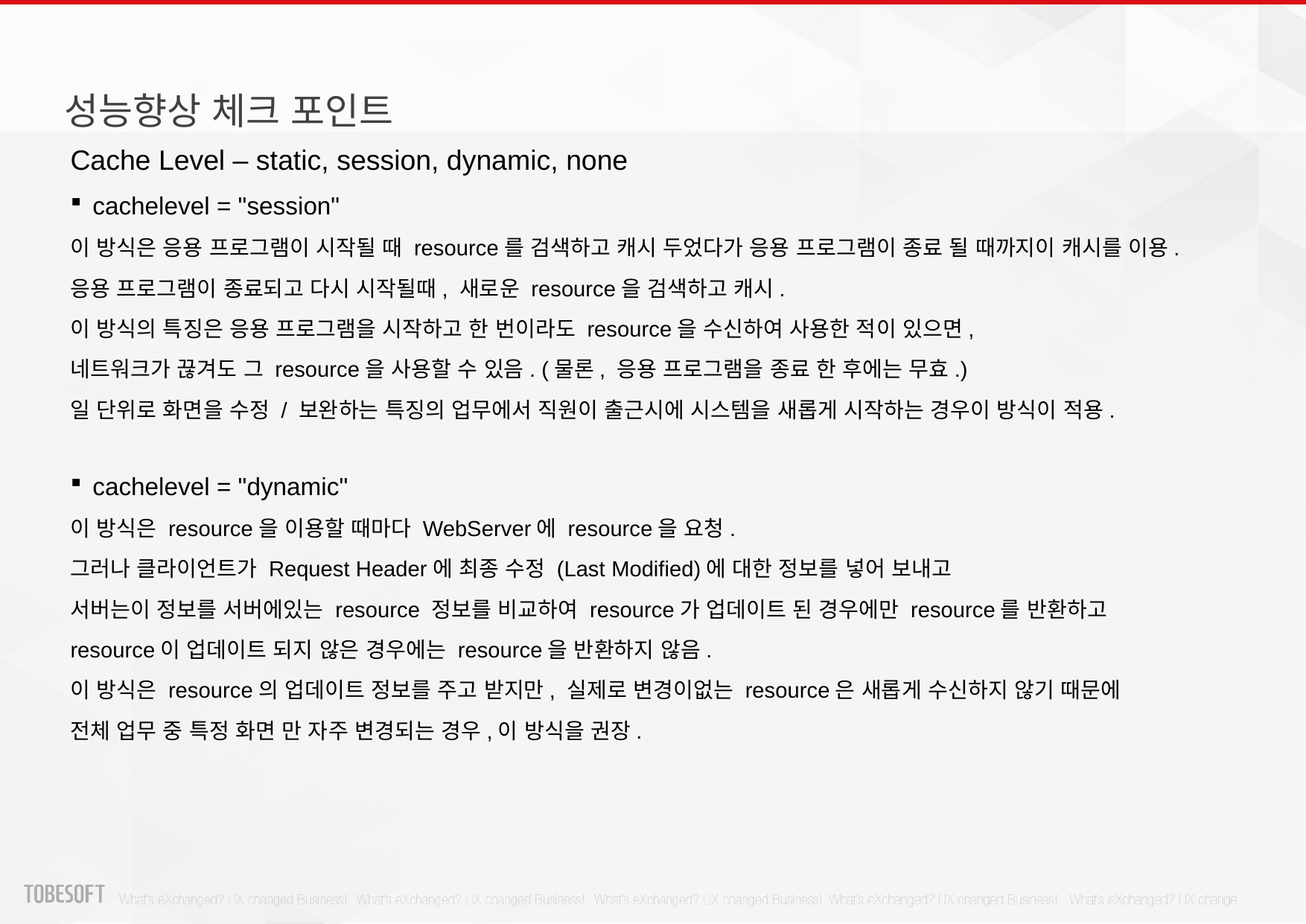

성능향상 체크 포인트
Cache Level – static, session, dynamic, none
cachelevel = "session"
이 방식은 응용 프로그램이 시작될 때 resource를 검색하고 캐시 두었다가 응용 프로그램이 종료 될 때까지이 캐시를 이용.
응용 프로그램이 종료되고 다시 시작될때, 새로운 resource을 검색하고 캐시.
이 방식의 특징은 응용 프로그램을 시작하고 한 번이라도 resource을 수신하여 사용한 적이 있으면,
네트워크가 끊겨도 그 resource을 사용할 수 있음. (물론, 응용 프로그램을 종료 한 후에는 무효.)
일 단위로 화면을 수정 / 보완하는 특징의 업무에서 직원이 출근시에 시스템을 새롭게 시작하는 경우이 방식이 적용.

cachelevel = "dynamic"
이 방식은 resource을 이용할 때마다 WebServer에 resource을 요청.
그러나 클라이언트가 Request Header에 최종 수정 (Last Modified)에 대한 정보를 넣어 보내고
서버는이 정보를 서버에있는 resource 정보를 비교하여 resource가 업데이트 된 경우에만 resource를 반환하고
resource이 업데이트 되지 않은 경우에는 resource을 반환하지 않음.
이 방식은 resource의 업데이트 정보를 주고 받지만, 실제로 변경이없는 resource은 새롭게 수신하지 않기 때문에
전체 업무 중 특정 화면 만 자주 변경되는 경우,이 방식을 권장.